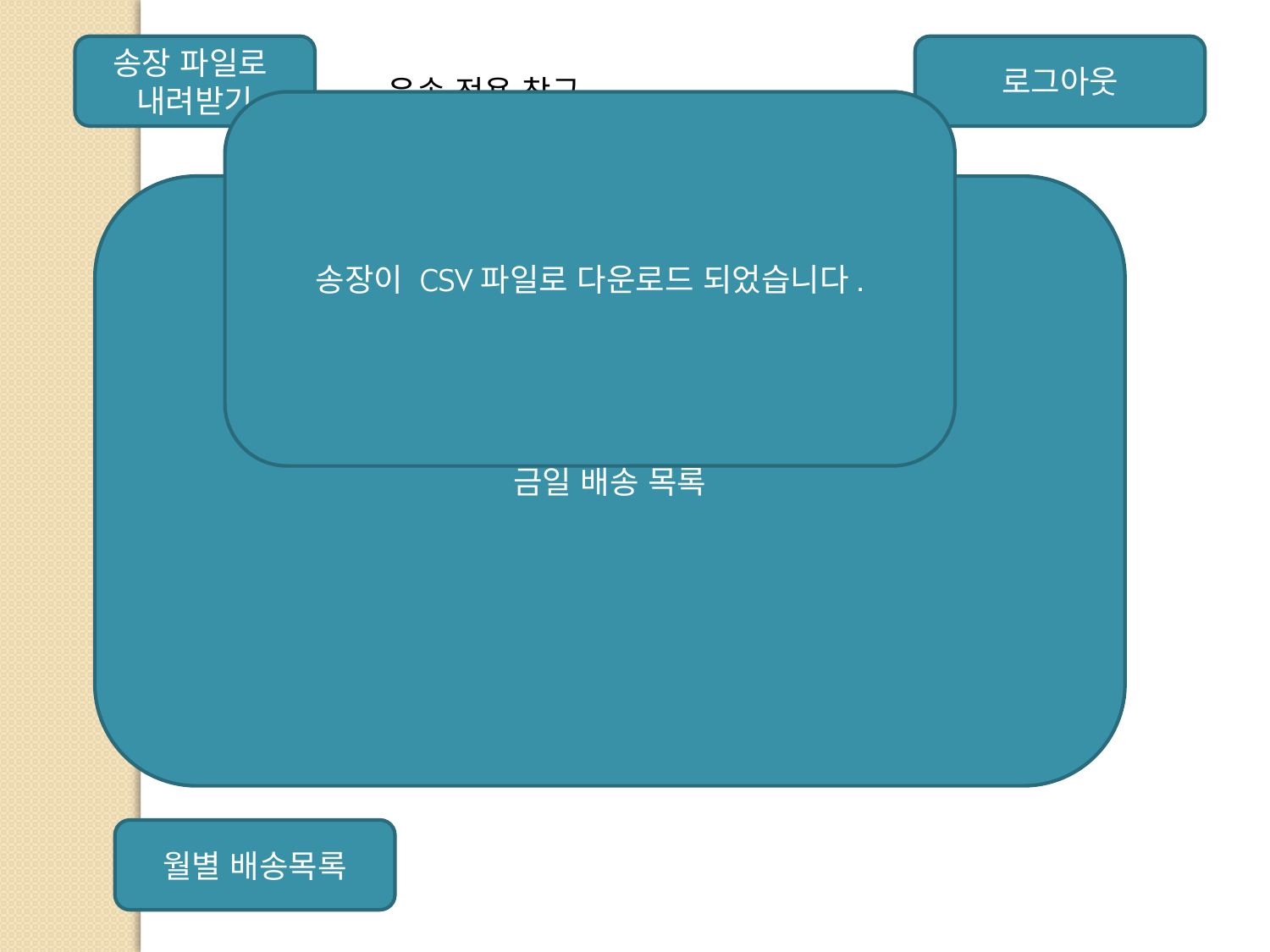

송장 파일로  내려받기
로그아웃
운송 전용 창구
송장이 CSV파일로 다운로드 되었습니다.
금일 배송 목록
월별 배송목록